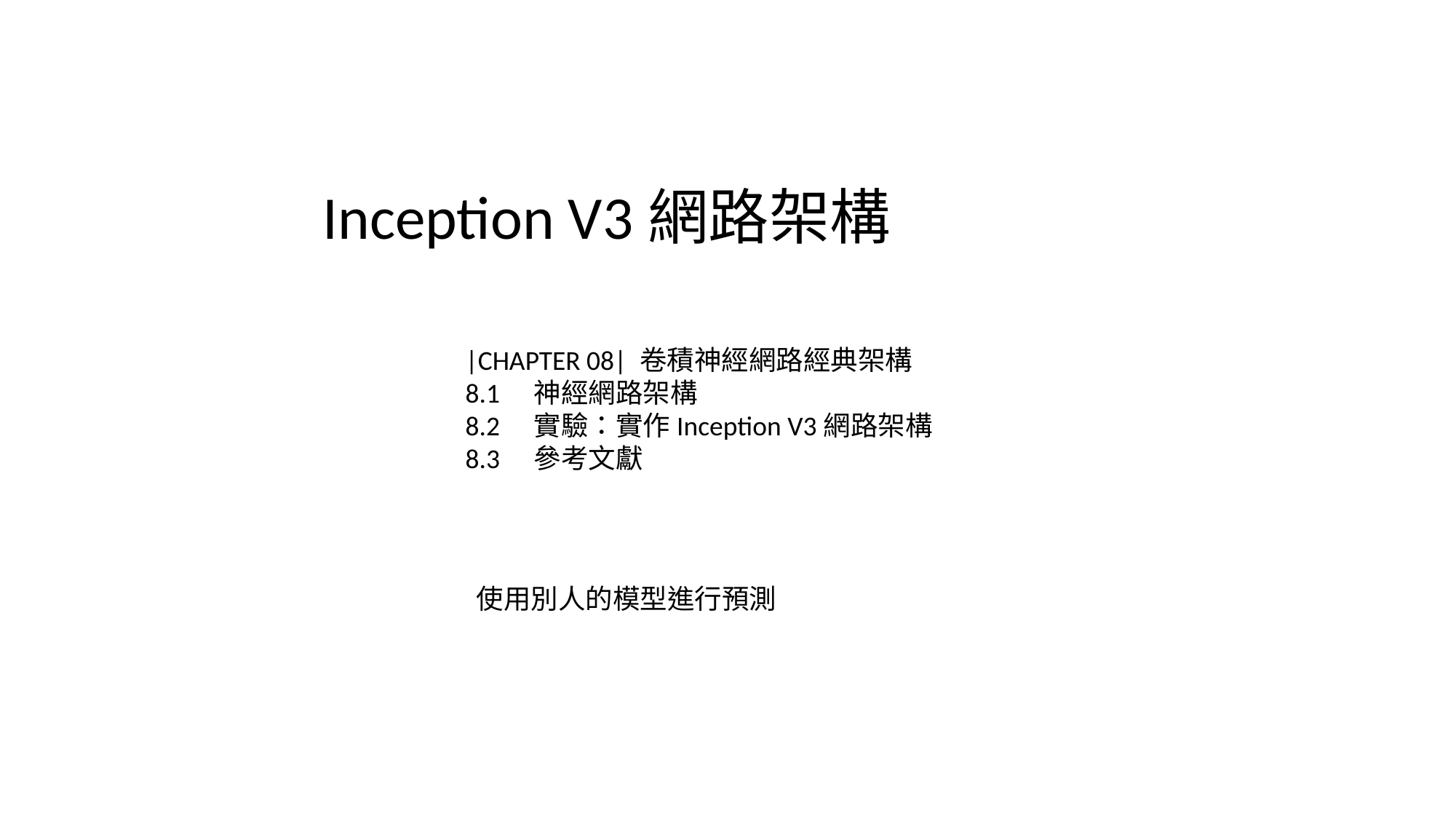

Inception V3網路架構
|CHAPTER 08| 卷積神經網路經典架構
8.1　神經網路架構
8.2　實驗：實作Inception V3網路架構
8.3　參考文獻
使用別人的模型進行預測